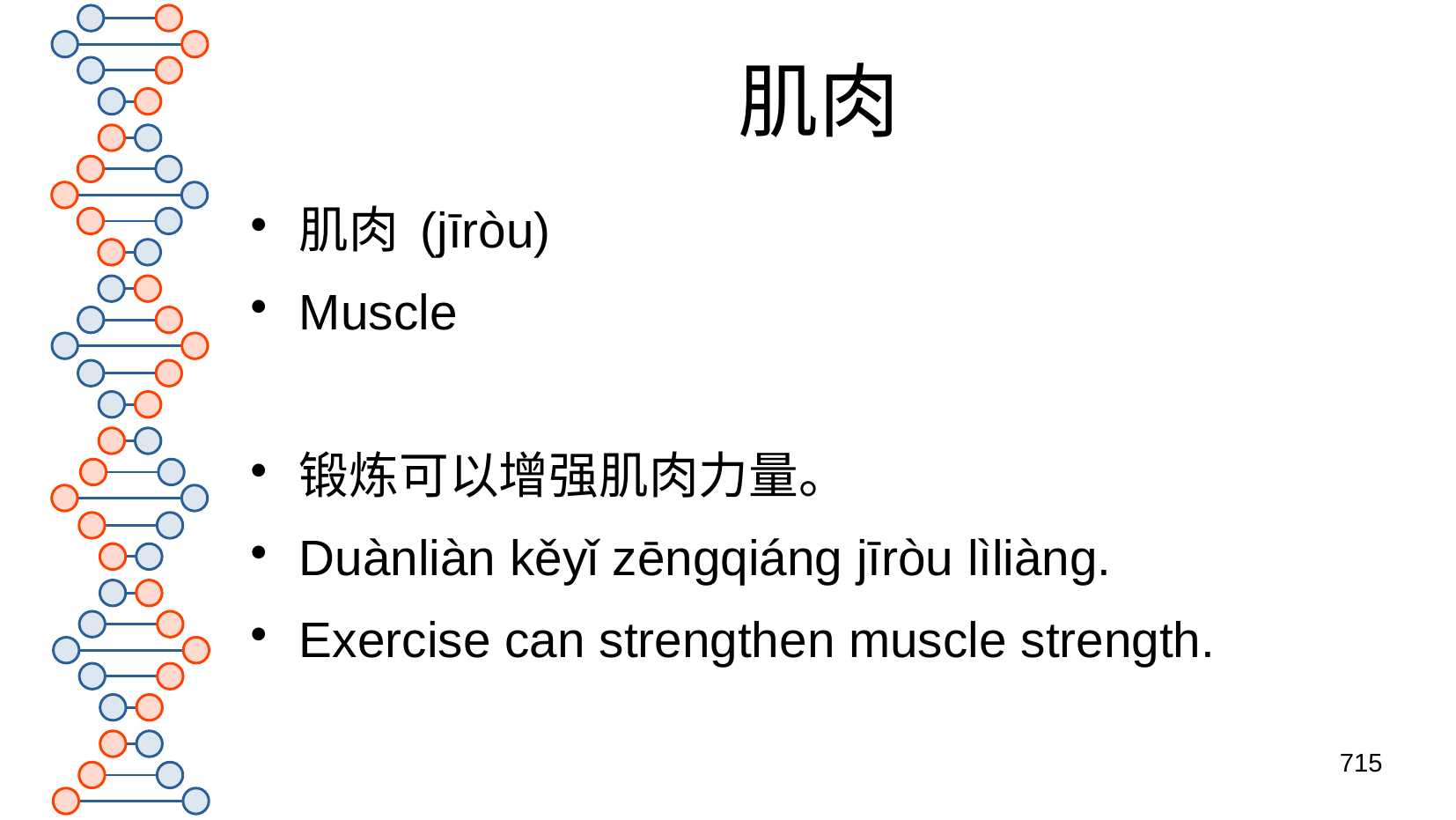

# 肌肉
肌肉 (jīròu)
Muscle

锻炼可以增强肌肉力量。
Duànliàn kěyǐ zēngqiáng jīròu lìliàng.
Exercise can strengthen muscle strength.

715